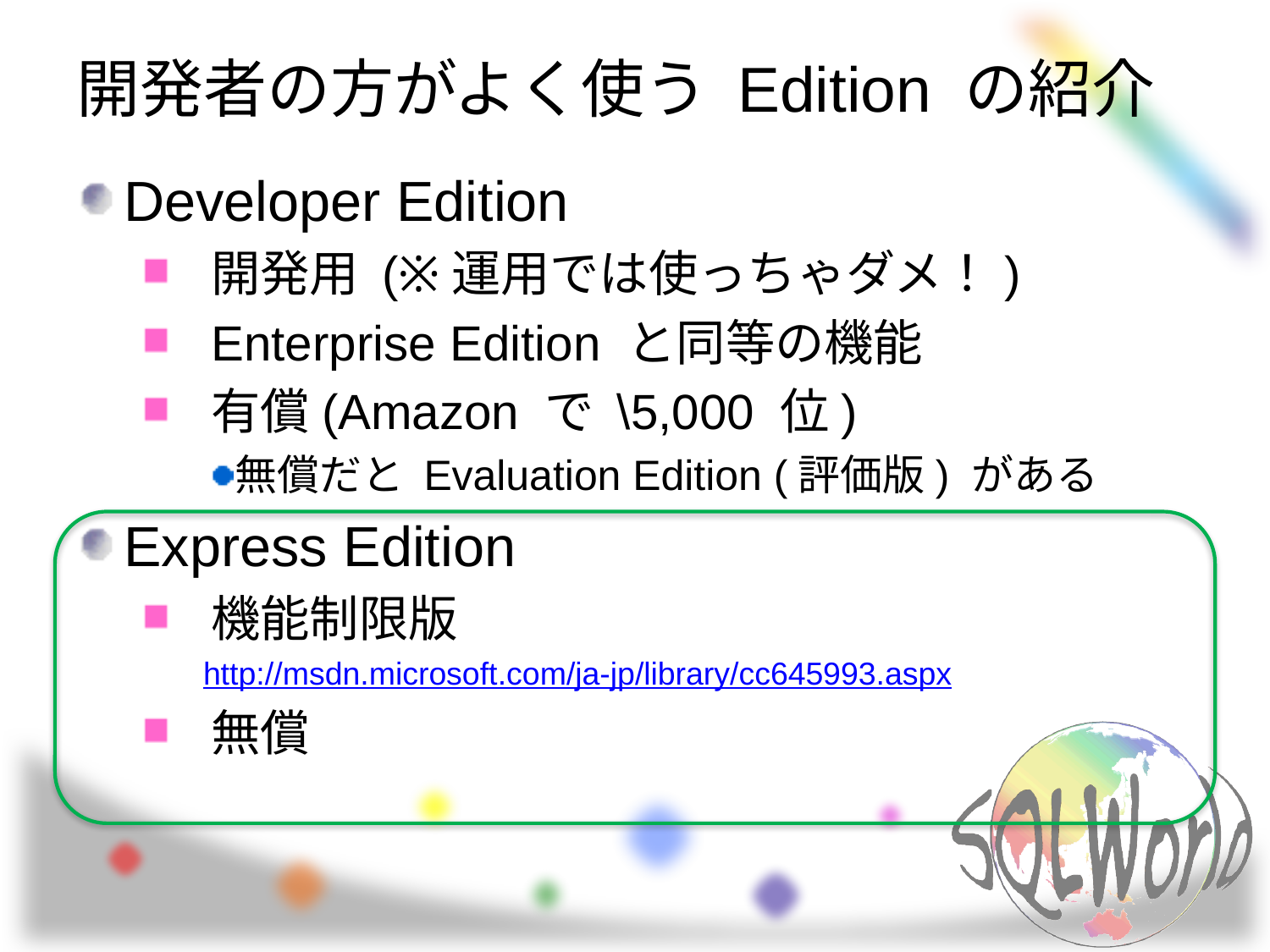

# 開発者の方がよく使う Edition の紹介
Developer Edition
開発用 (※運用では使っちゃダメ！)
Enterprise Edition と同等の機能
有償(Amazon で \5,000 位)
無償だと Evaluation Edition (評価版) がある
Express Edition
機能制限版
http://msdn.microsoft.com/ja-jp/library/cc645993.aspx
無償